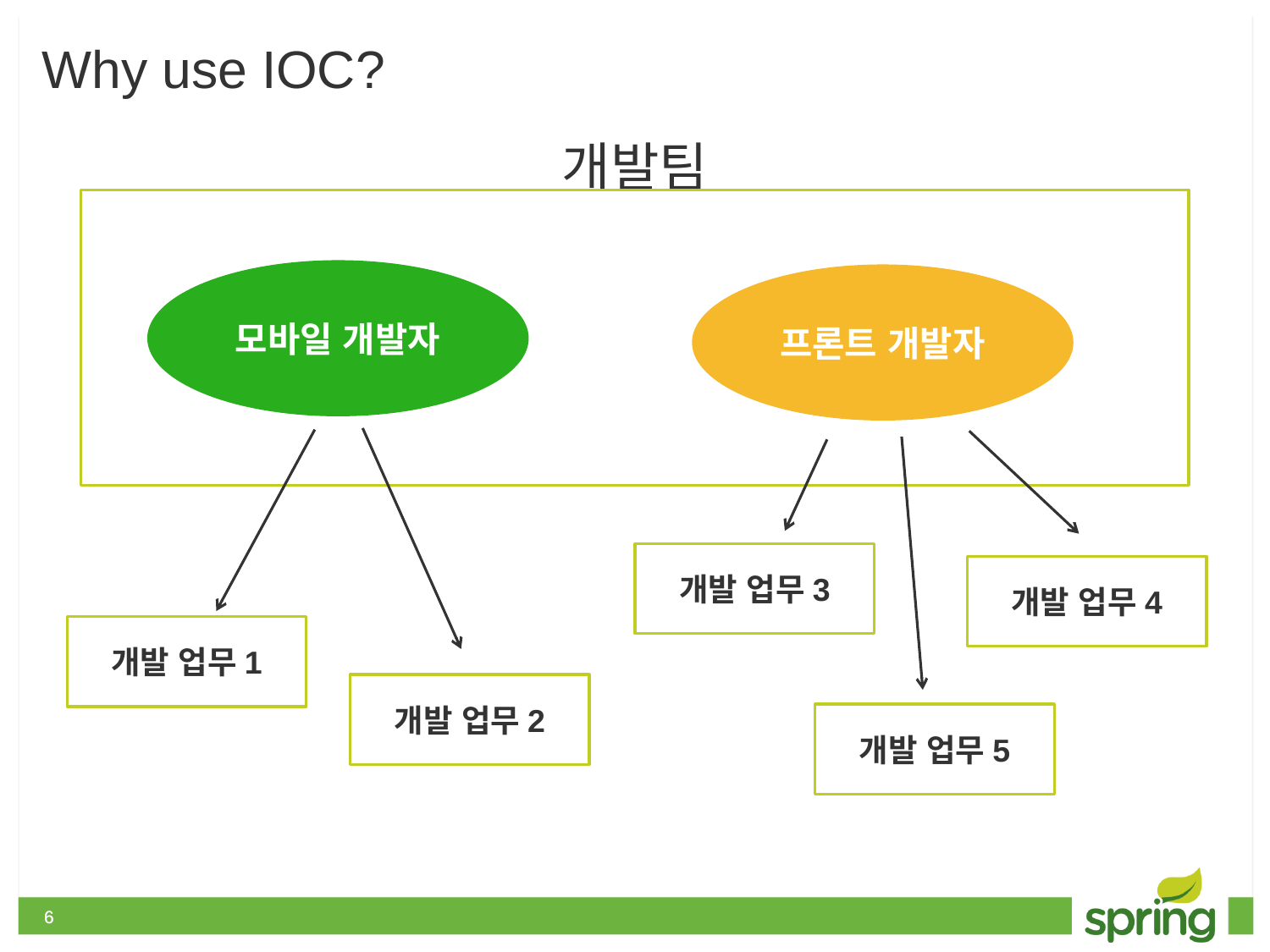

Why use IOC?
개발팀

모바일 개발자
프론트 개발자

개발 업무3
개발 업무4
개발 업무1
개발 업무2
개발 업무5